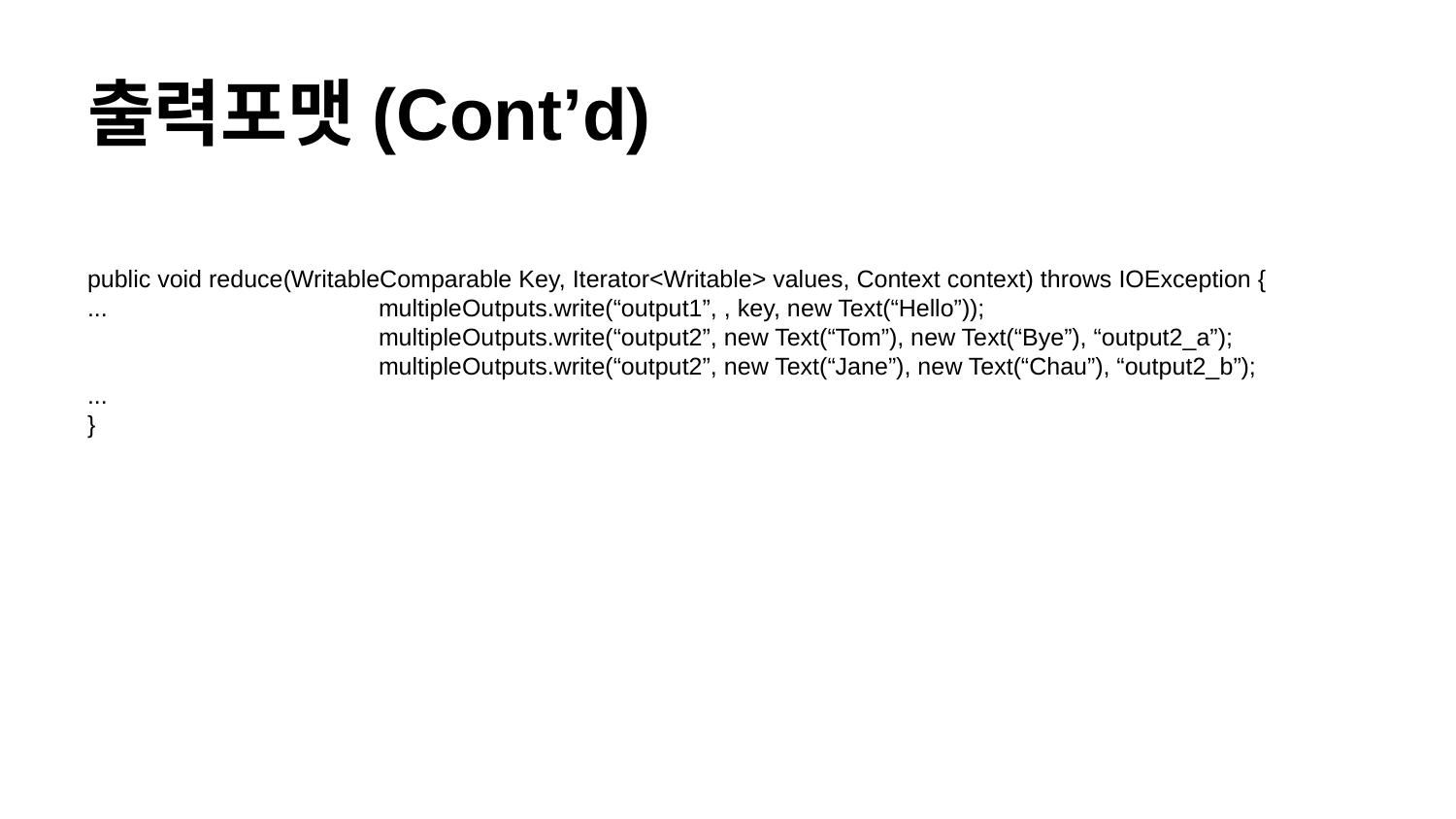

# 출력포맷(Cont’d)

public void reduce(WritableComparable Key, Iterator<Writable> values, Context context) throws IOException {
...		multipleOutputs.write(“output1”, , key, new Text(“Hello”));
		multipleOutputs.write(“output2”, new Text(“Tom”), new Text(“Bye”), “output2_a”);
		multipleOutputs.write(“output2”, new Text(“Jane”), new Text(“Chau”), “output2_b”);
...
}